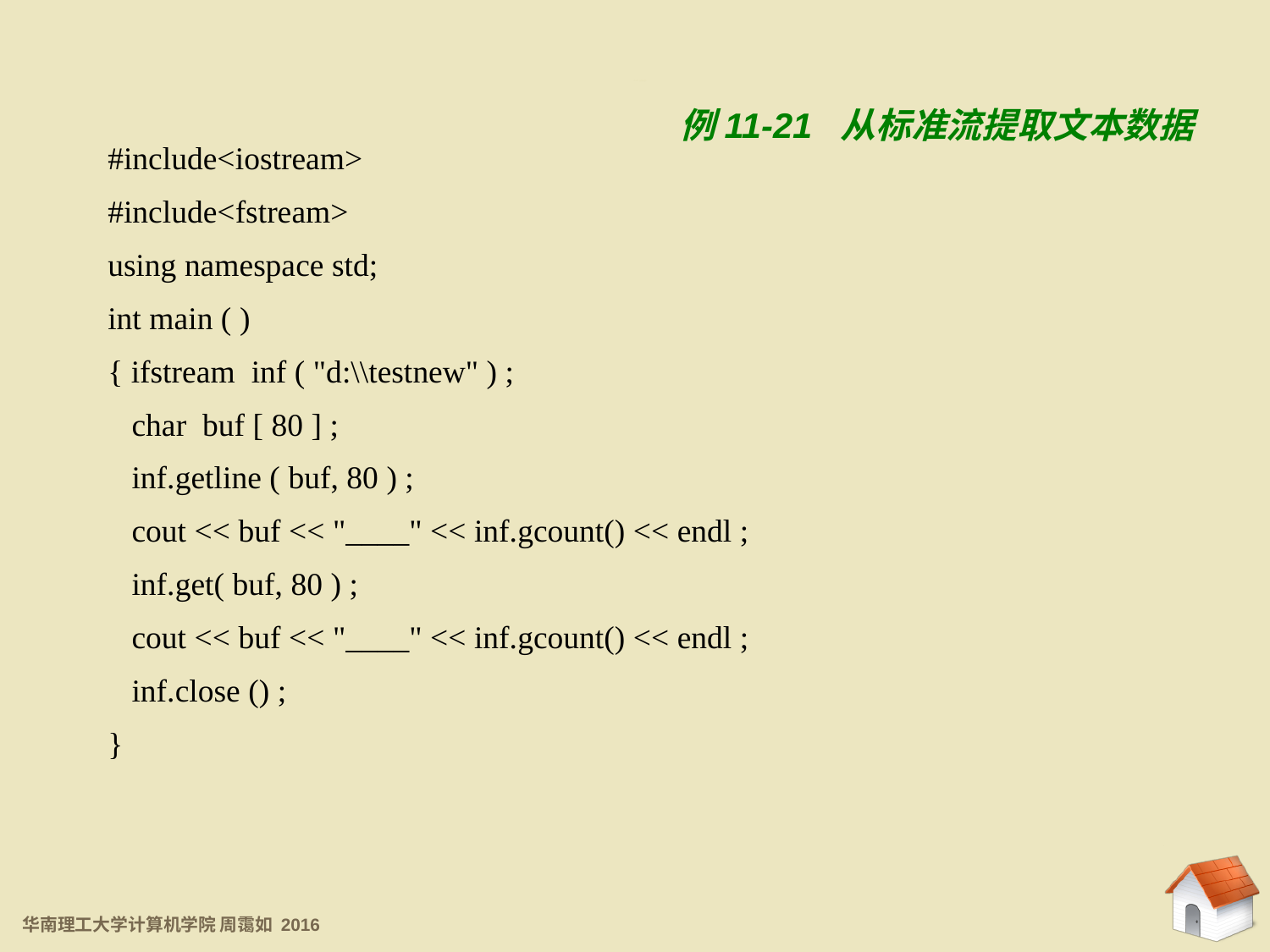

11.5.3  文本文件
例11-21  从标准流提取文本数据
#include<iostream>
#include<fstream>
using namespace std;
int main ( )
{ ifstream  inf ( "d:\\testnew" ) ;
   char  buf [ 80 ] ;
   inf.getline ( buf, 80 ) ;
   cout << buf << "____" << inf.gcount() << endl ;
   inf.get( buf, 80 ) ;
   cout << buf << "____" << inf.gcount() << endl ;
   inf.close () ;
}